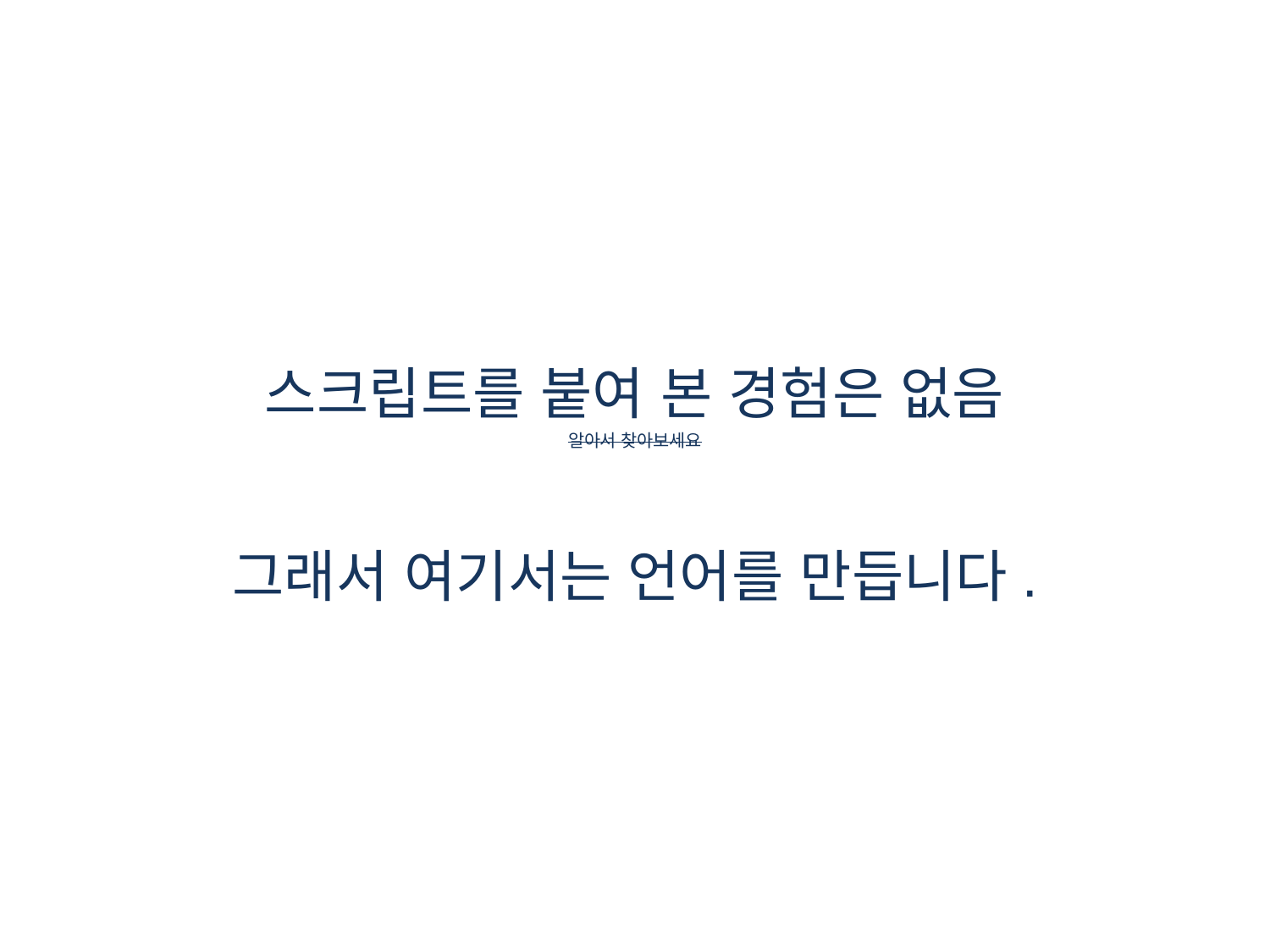

스크립트를 붙여 본 경험은 없음
알아서 찾아보세요

그래서 여기서는 언어를 만듭니다.